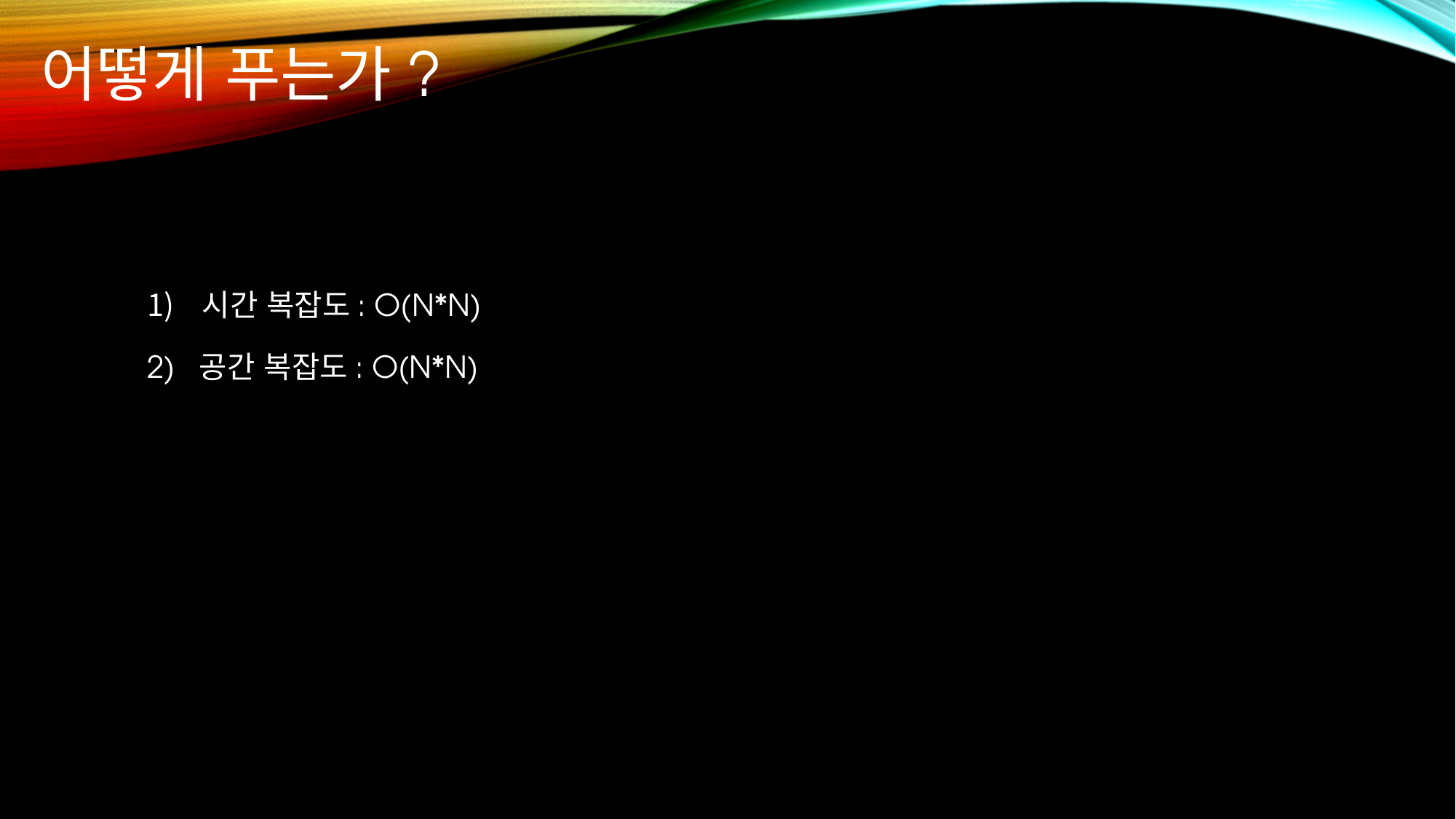

# 어떻게 푸는가?
시간 복잡도: O(N*N)
2)  공간 복잡도: O(N*N)